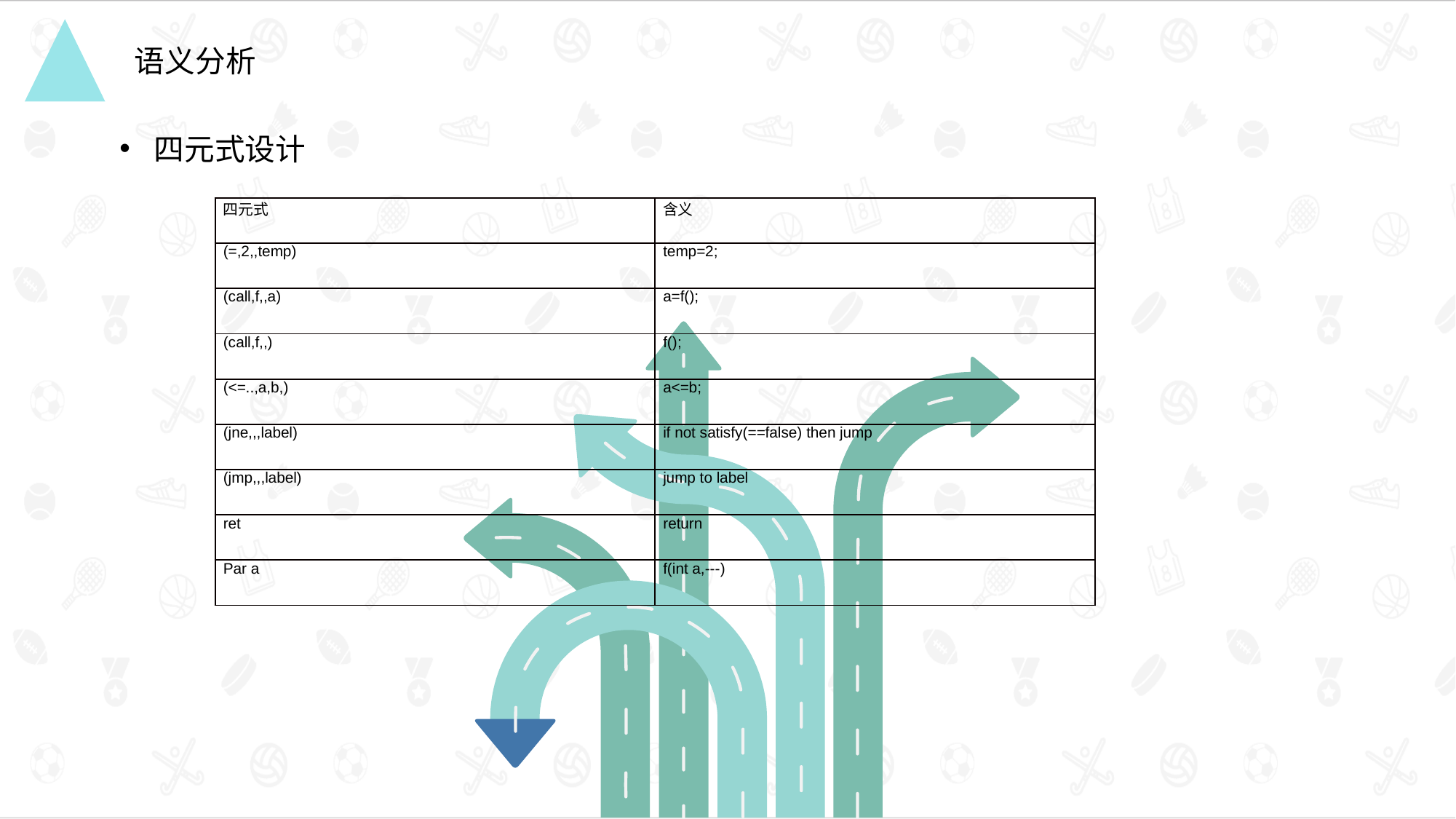

语义分析
四元式设计
| 四元式 | 含义 |
| --- | --- |
| (=,2,,temp) | temp=2; |
| (call,f,,a) | a=f(); |
| (call,f,,) | f(); |
| (<=..,a,b,) | a<=b; |
| (jne,,,label) | if not satisfy(==false) then jump |
| (jmp,,,label) | jump to label |
| ret | return |
| Par a | f(int a,---) |